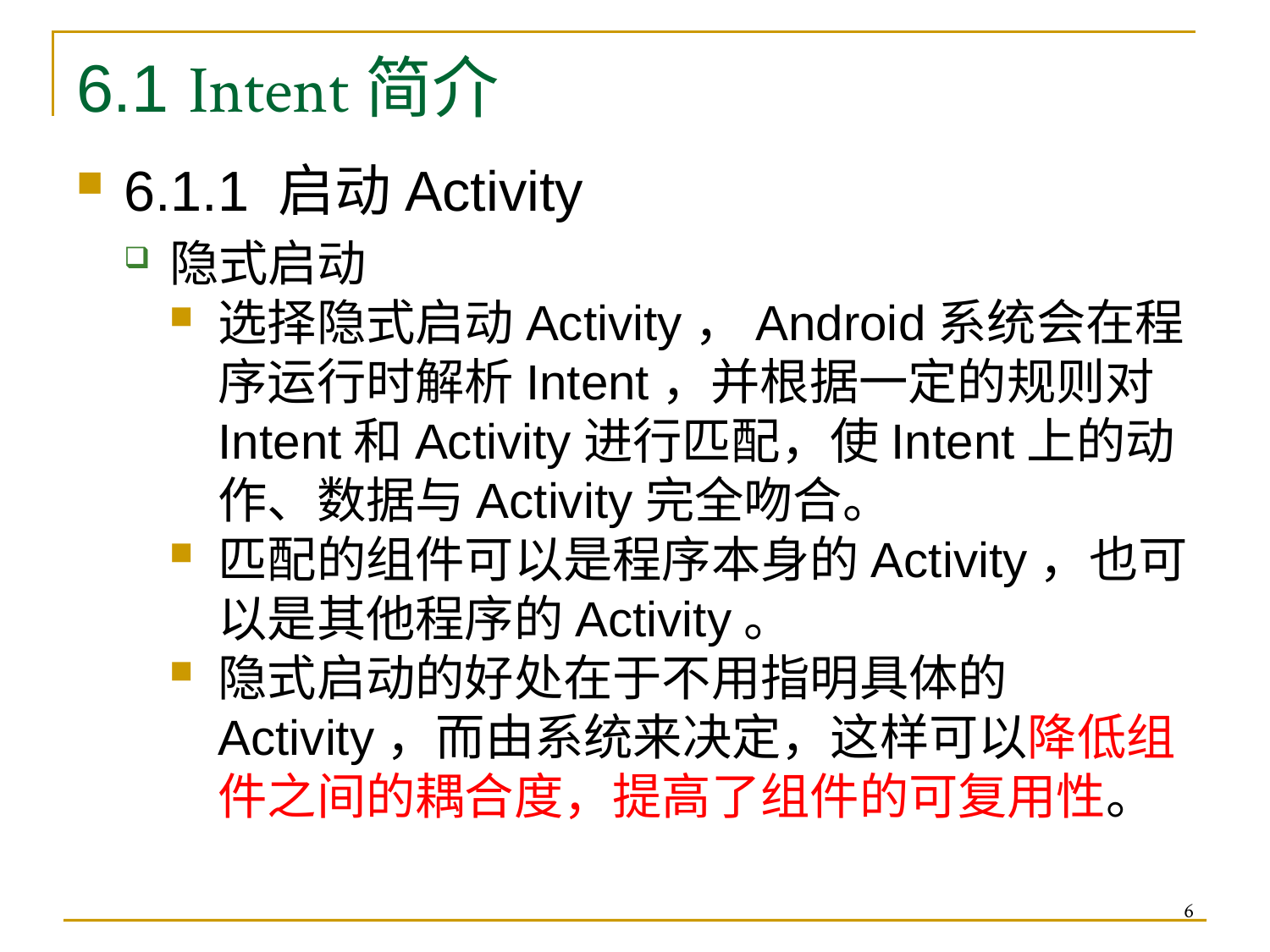

# 6.1 Intent简介
6.1.1 启动Activity
隐式启动
选择隐式启动Activity，Android系统会在程序运行时解析Intent，并根据一定的规则对Intent和Activity进行匹配，使Intent上的动作、数据与Activity完全吻合。
匹配的组件可以是程序本身的Activity，也可以是其他程序的Activity。
隐式启动的好处在于不用指明具体的Activity，而由系统来决定，这样可以降低组件之间的耦合度，提高了组件的可复用性。
6